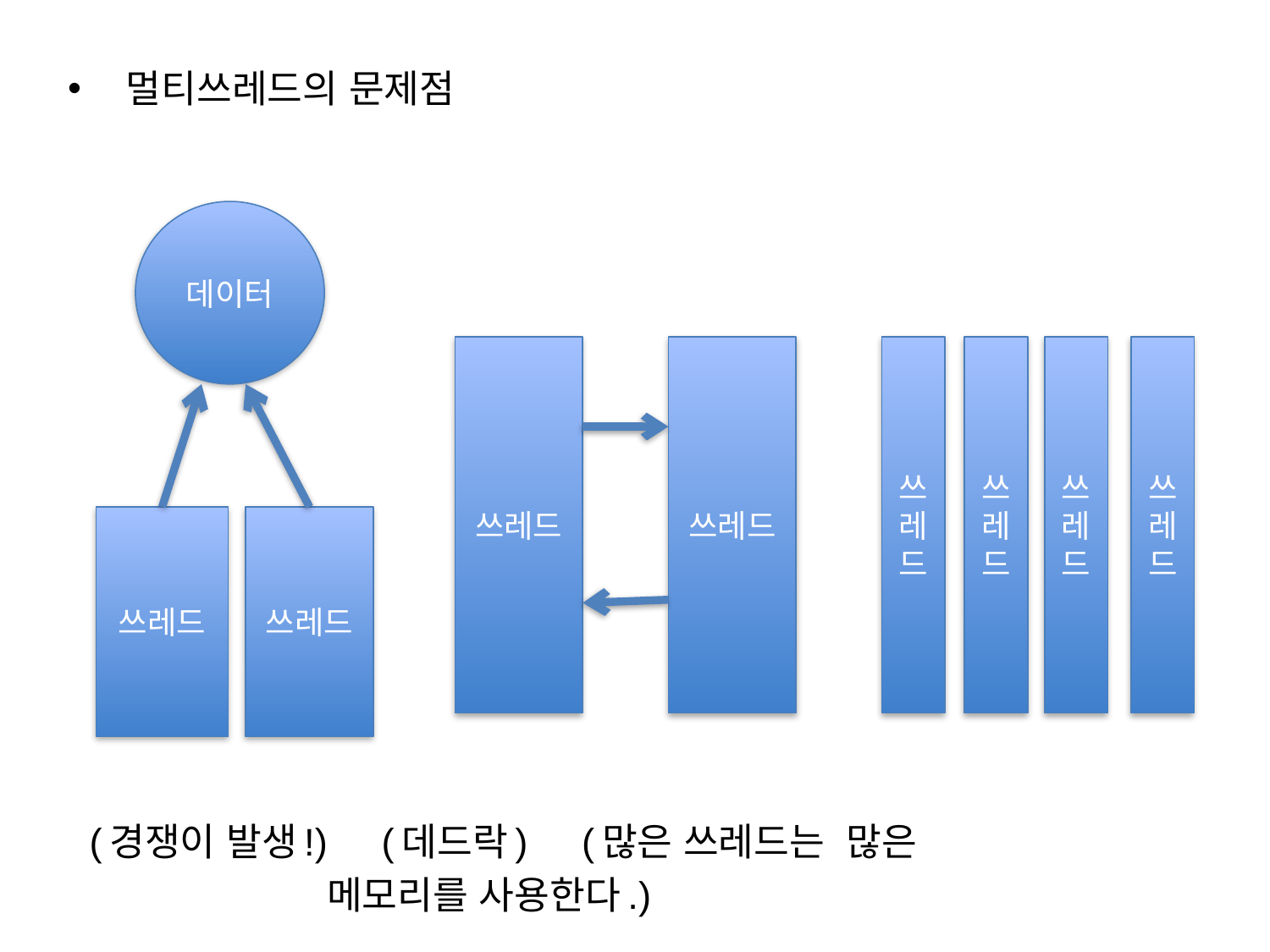

멀티쓰레드의 문제점

  (경쟁이 발생!)     (데드락)     (많은 쓰레드는  많은
              							     메모리를 사용한다.)
데이터
쓰레드
쓰레드
쓰레드
쓰레드
쓰레드
쓰레드
쓰레드
쓰레드